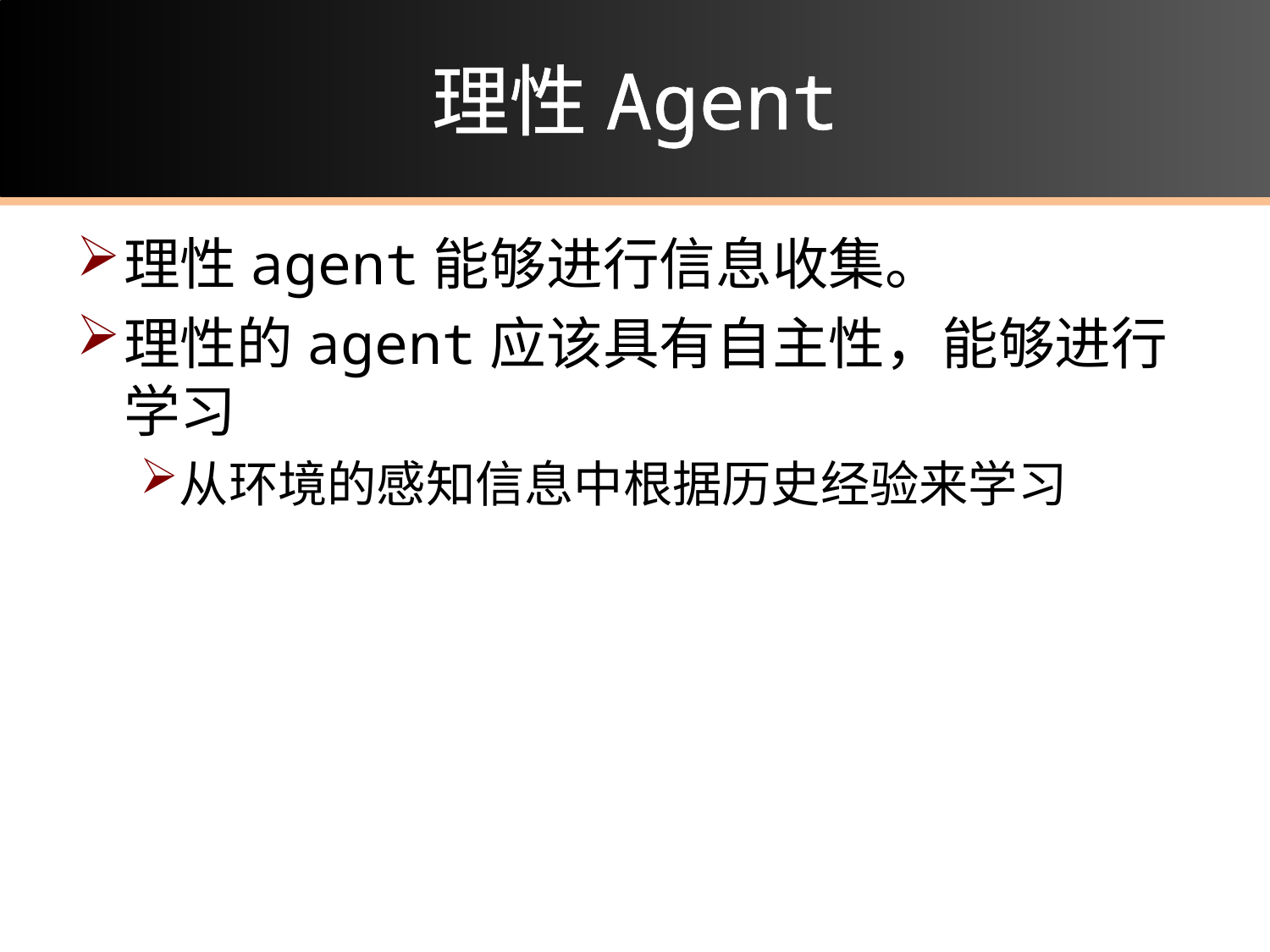

# 理性Agent
理性agent能够进行信息收集。
理性的agent应该具有自主性，能够进行学习
从环境的感知信息中根据历史经验来学习